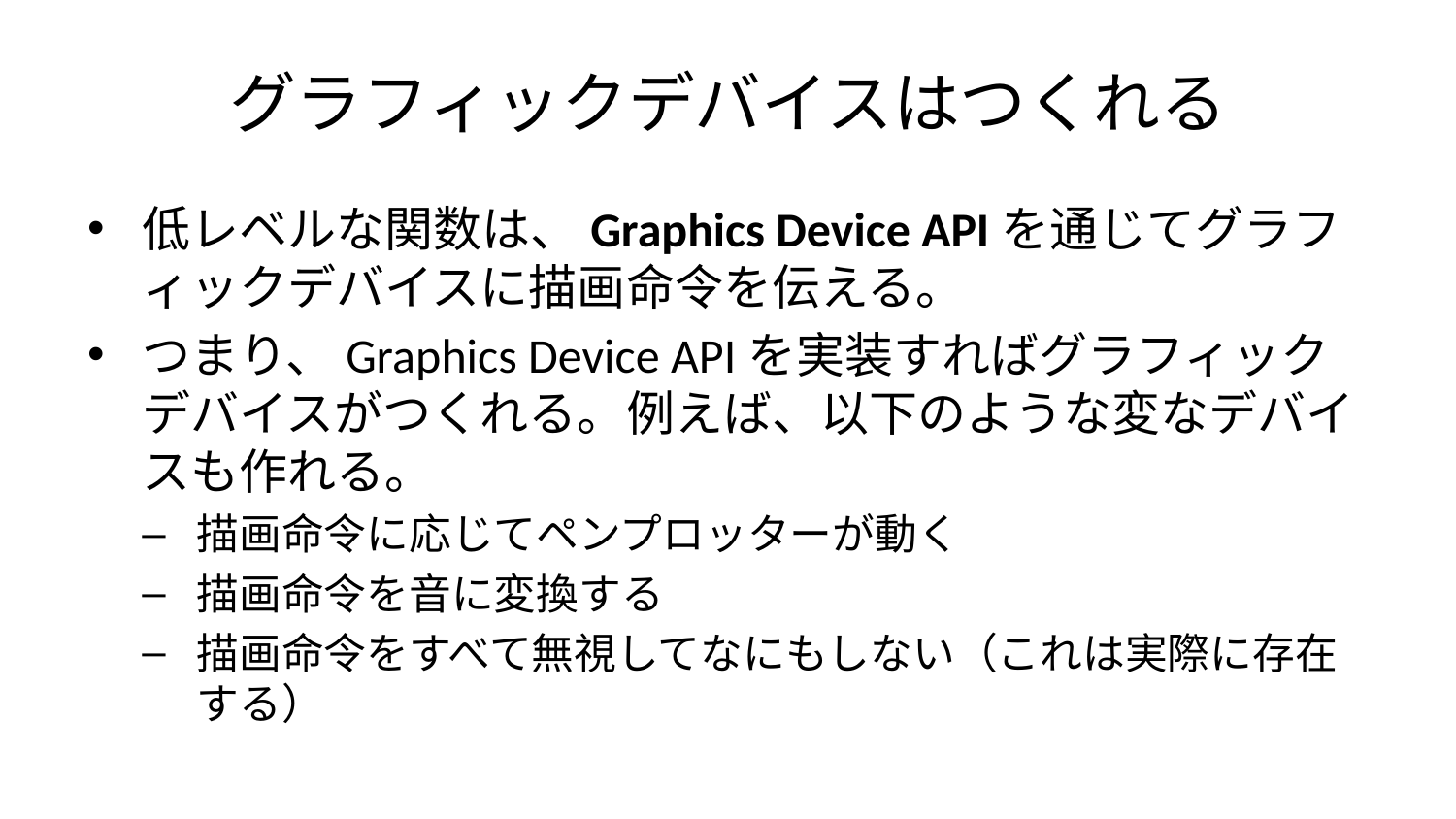

# グラフィックデバイスはつくれる
低レベルな関数は、Graphics Device APIを通じてグラフィックデバイスに描画命令を伝える。
つまり、Graphics Device APIを実装すればグラフィックデバイスがつくれる。例えば、以下のような変なデバイスも作れる。
描画命令に応じてペンプロッターが動く
描画命令を音に変換する
描画命令をすべて無視してなにもしない（これは実際に存在する）